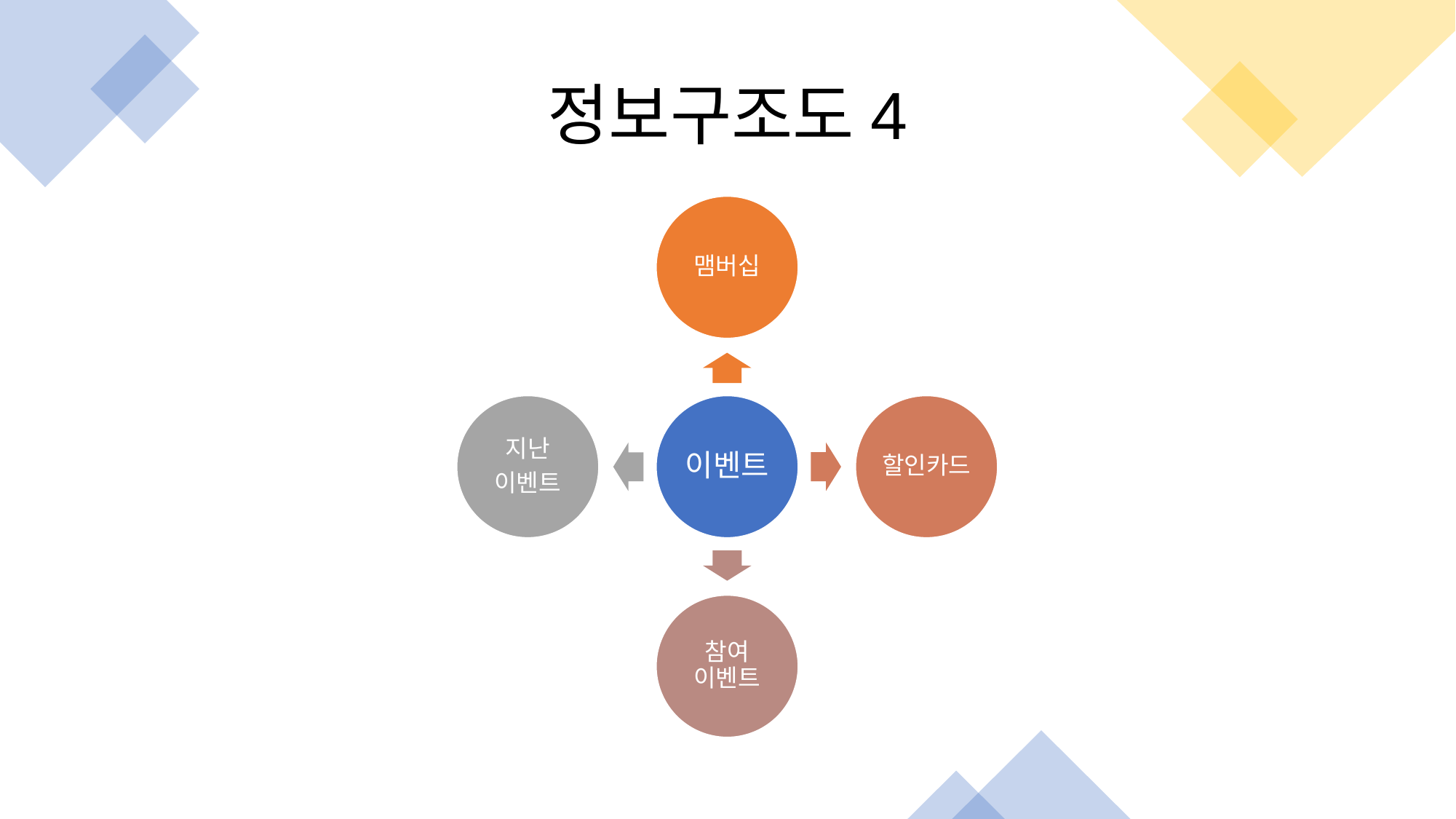

# 정보구조도4

이벤트

맴버십

할인카드

참여 이벤트

지난
이벤트